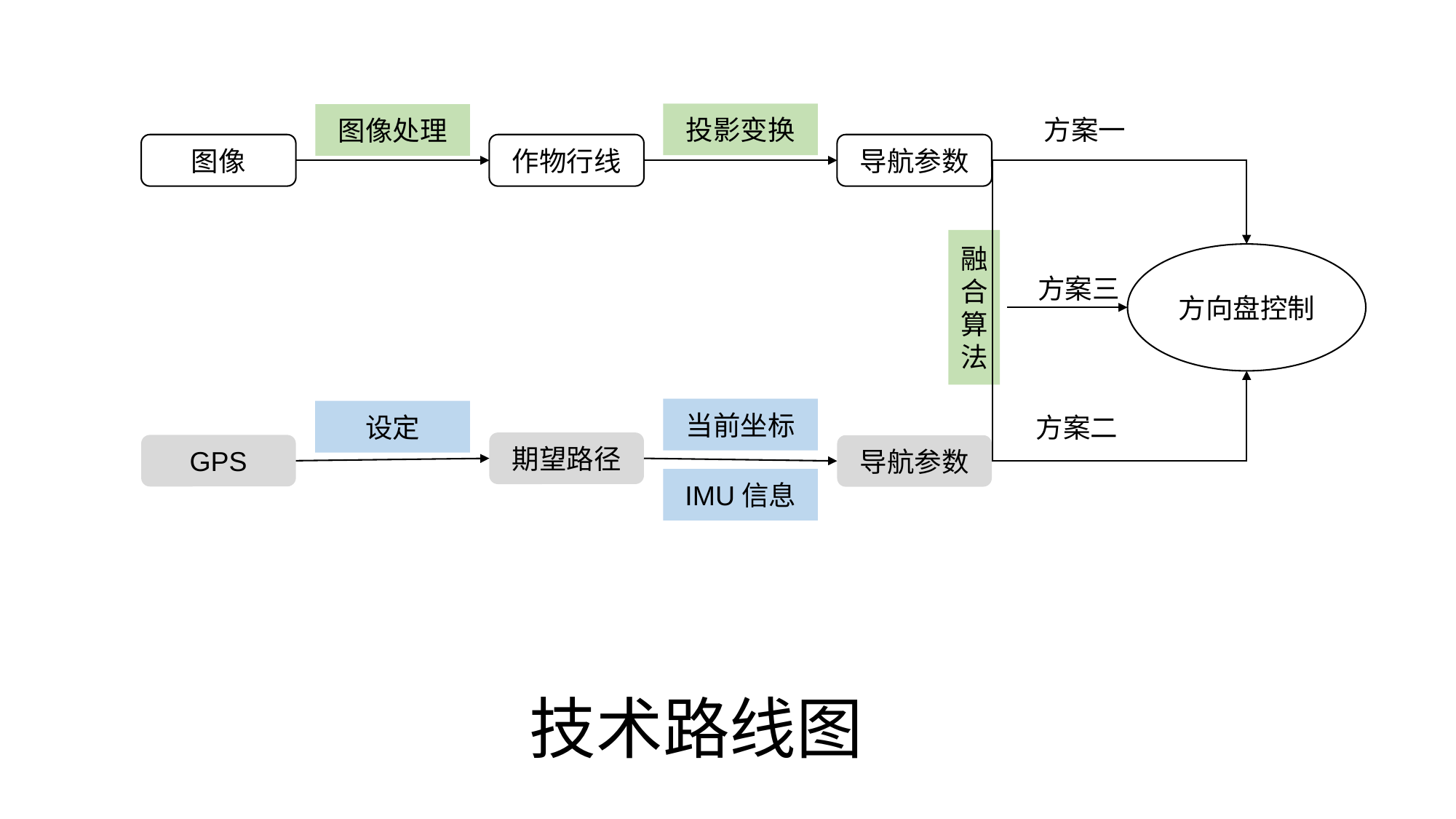

投影变换
图像处理
方案一
图像
作物行线
导航参数
融合算法
方向盘控制
方案三
当前坐标
设定
方案二
期望路径
GPS
导航参数
IMU信息
# 技术路线图